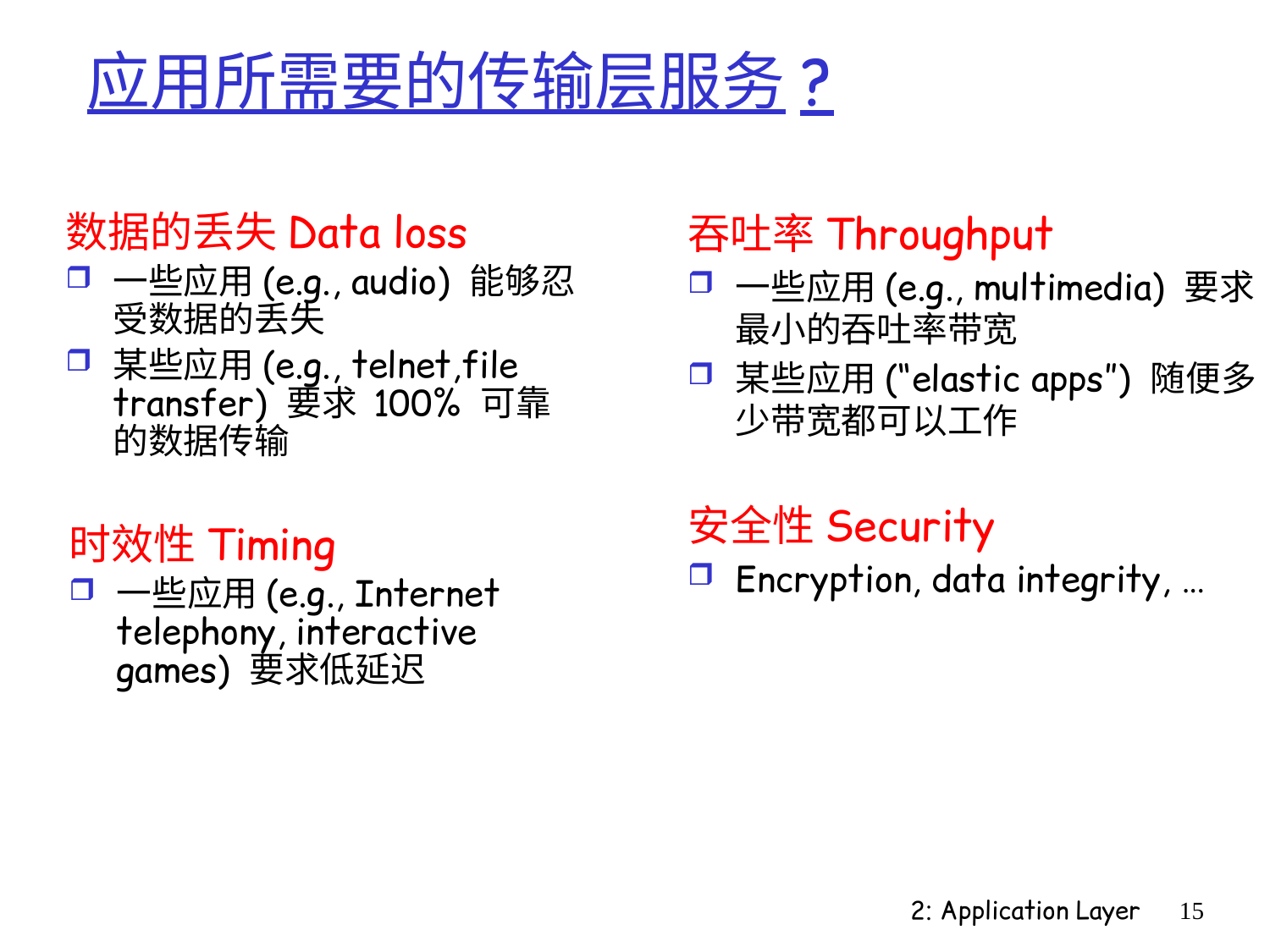

# 应用所需要的传输层服务?
吞吐率Throughput
一些应用(e.g., multimedia) 要求最小的吞吐率带宽
某些应用(“elastic apps”) 随便多少带宽都可以工作

安全性Security
Encryption, data integrity, …
数据的丢失Data loss
一些应用(e.g., audio) 能够忍受数据的丢失
某些应用(e.g., telnet,file transfer) 要求 100% 可靠的数据传输
时效性Timing
一些应用(e.g., Internet telephony, interactive games) 要求低延迟
2: Application Layer
15